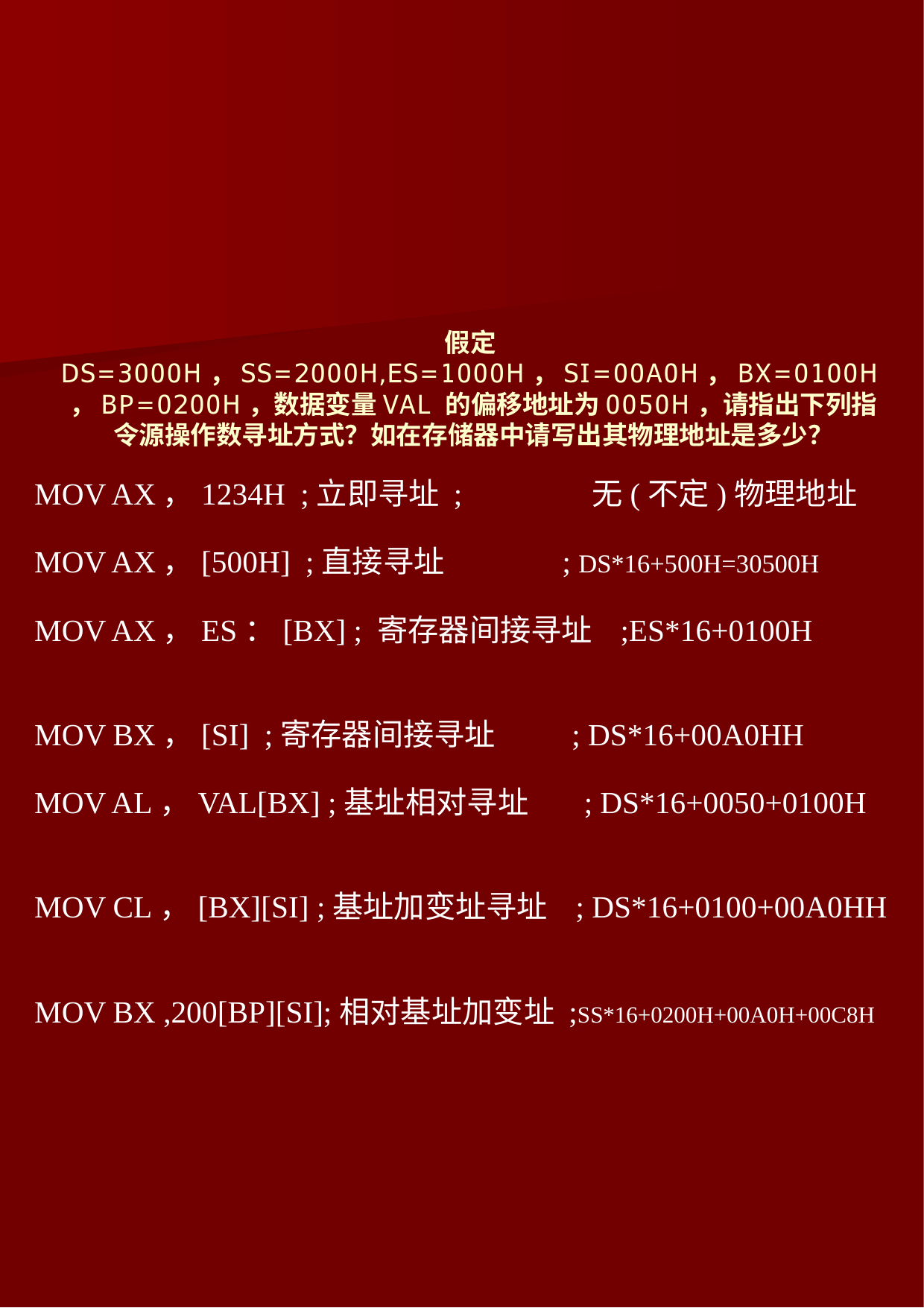

假定DS=3000H，SS=2000H,ES=1000H，SI=00A0H，BX=0100H，BP=0200H，数据变量VAL 的偏移地址为0050H，请指出下列指令源操作数寻址方式？如在存储器中请写出其物理地址是多少？
MOV AX，1234H  ;立即寻址 ;                无(不定)物理地址
MOV AX，[500H]  ;直接寻址                ; DS*16+500H=30500H
MOV AX，ES：[BX] ; 寄存器间接寻址   ;ES*16+0100H
MOV BX，[SI]  ;寄存器间接寻址          ; DS*16+00A0HH
MOV AL，VAL[BX] ;基址相对寻址       ; DS*16+0050+0100H
MOV CL，[BX][SI] ;基址加变址寻址   ; DS*16+0100+00A0HH
MOV BX ,200[BP][SI];相对基址加变址 ;SS*16+0200H+00A0H+00C8H